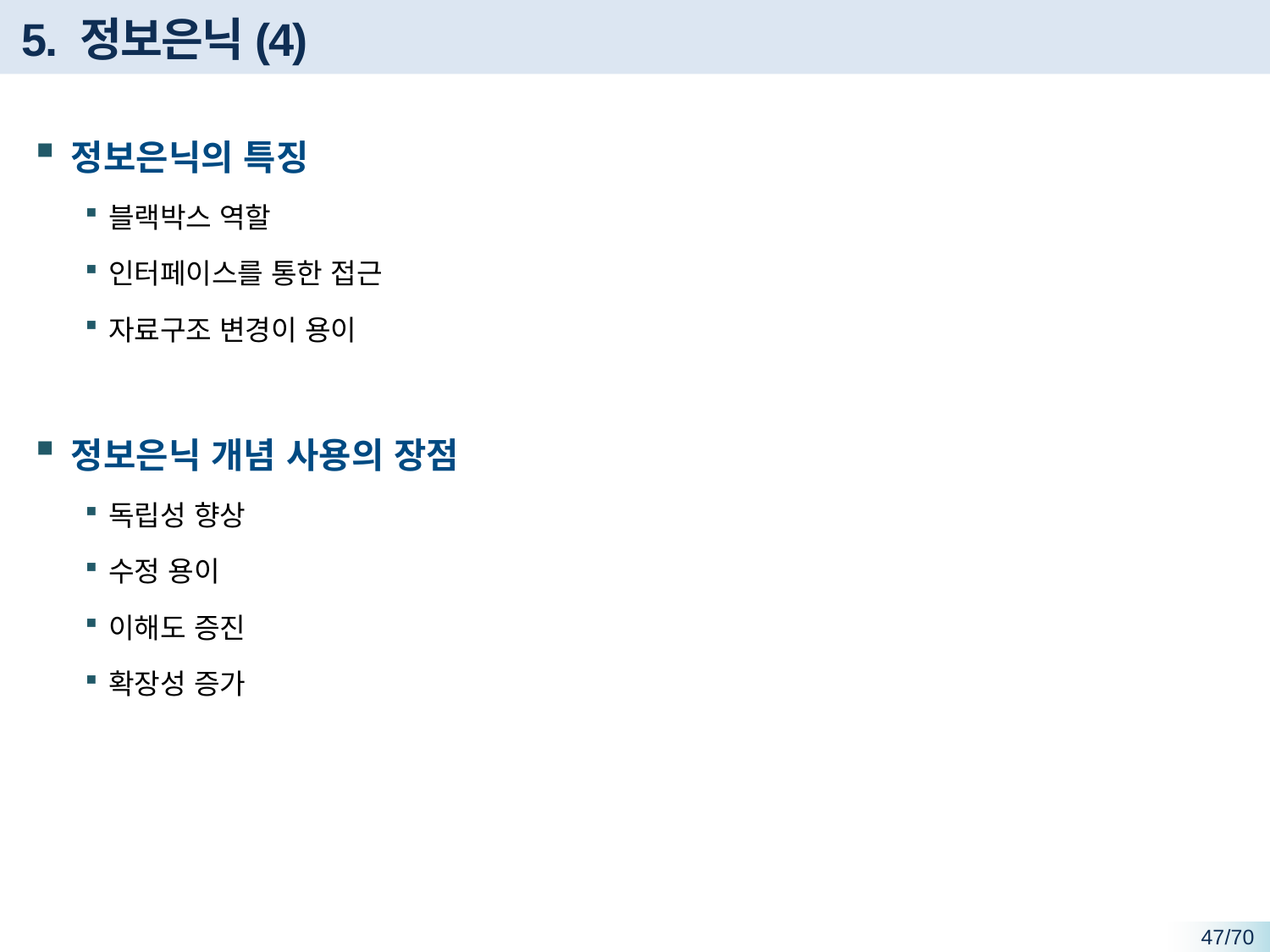

# 5. 정보은닉(4)
정보은닉의 특징
블랙박스 역할
인터페이스를 통한 접근
자료구조 변경이 용이

정보은닉 개념 사용의 장점
독립성 향상
수정 용이
이해도 증진
확장성 증가